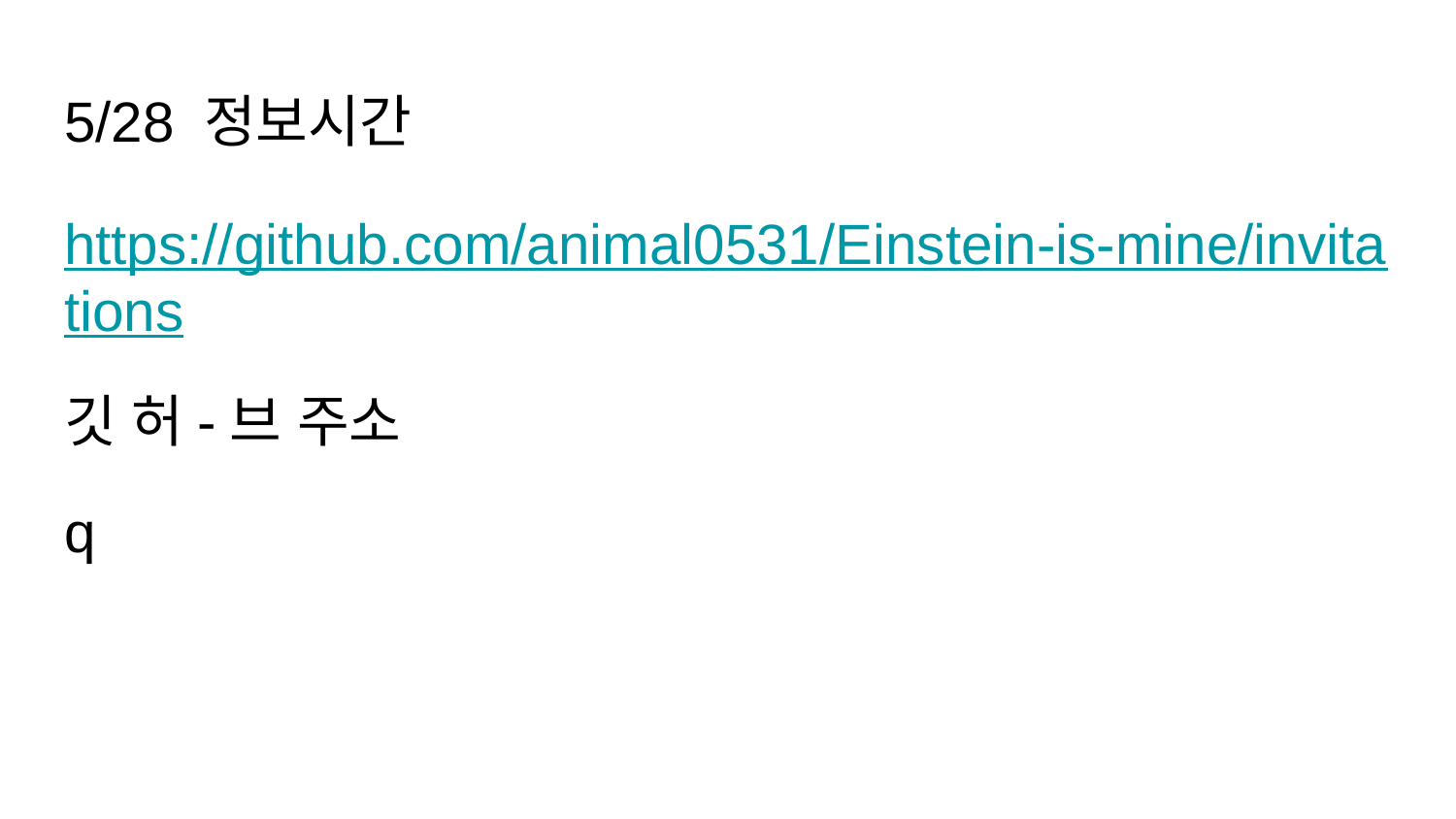

# 5/28 정보시간
https://github.com/animal0531/Einstein-is-mine/invitations
깃 허-브 주소
q